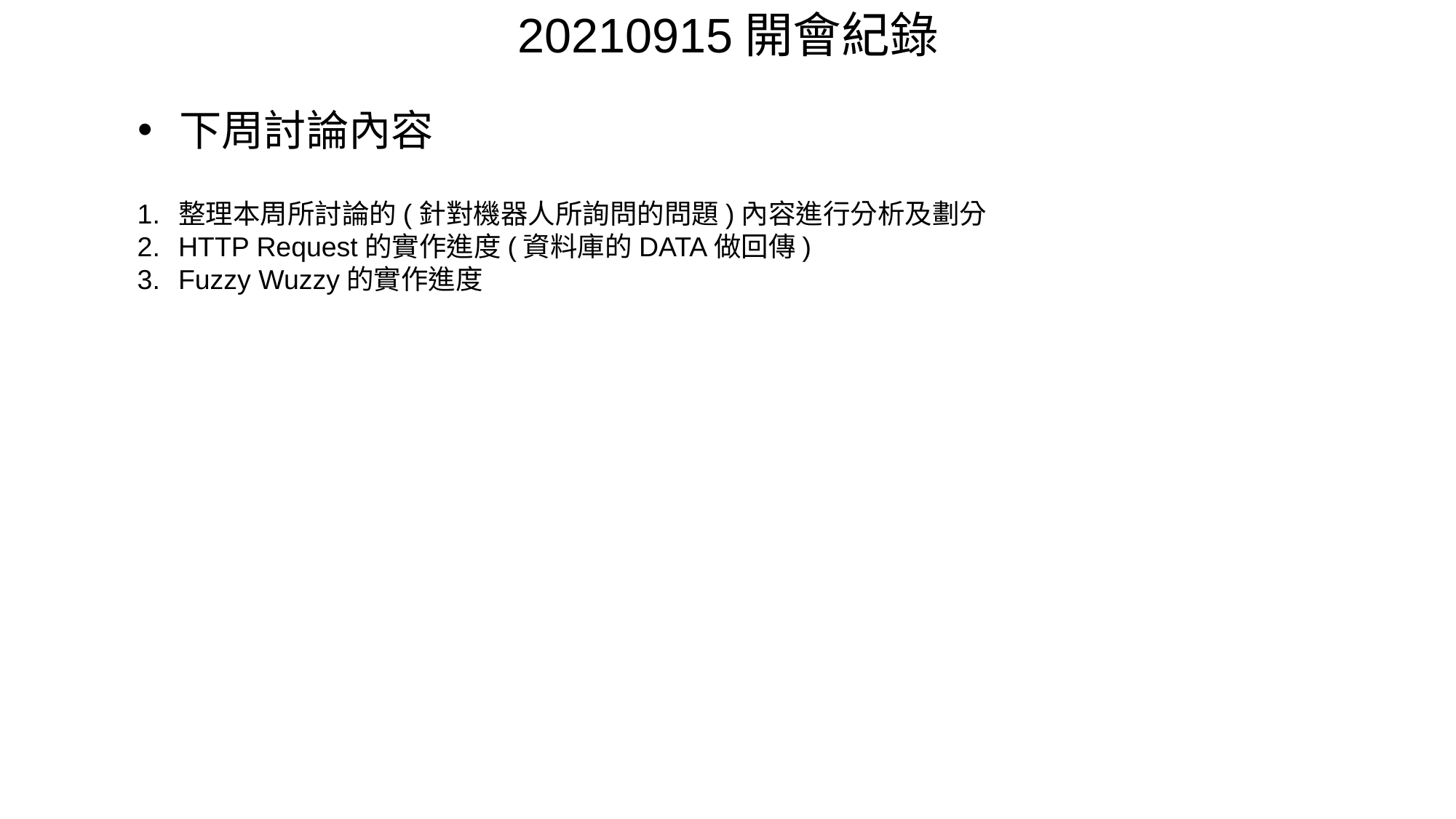

# 20210915開會紀錄
下周討論內容

整理本周所討論的(針對機器人所詢問的問題)內容進行分析及劃分
HTTP Request的實作進度(資料庫的DATA做回傳)
Fuzzy Wuzzy的實作進度